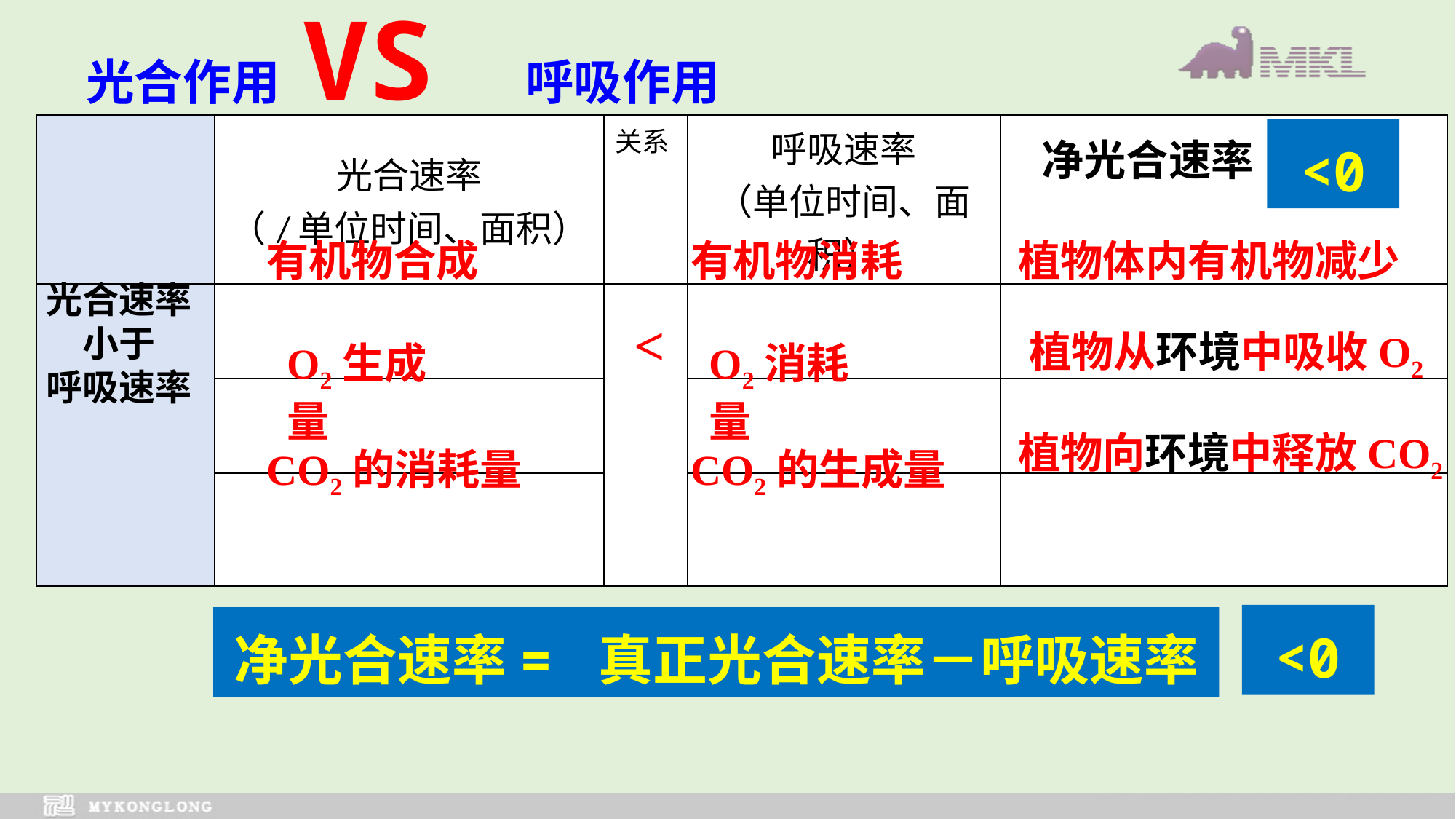

光合作用 VS 呼吸作用
|  | 光合速率 （/单位时间、面积） | 关系 | 呼吸速率 （单位时间、面积） |  |
| --- | --- | --- | --- | --- |
|  |  |  |  |  |
|  |  |  |  |  |
|  |  |  |  |  |
<0
净光合速率
有机物合成
有机物消耗
植物体内有机物减少
光合速率
小于
呼吸速率
<
植物从环境中吸收O2
O2生成量
O2消耗量
植物向环境中释放CO2
CO2的消耗量
CO2的生成量
<0
净光合速率= 真正光合速率－呼吸速率